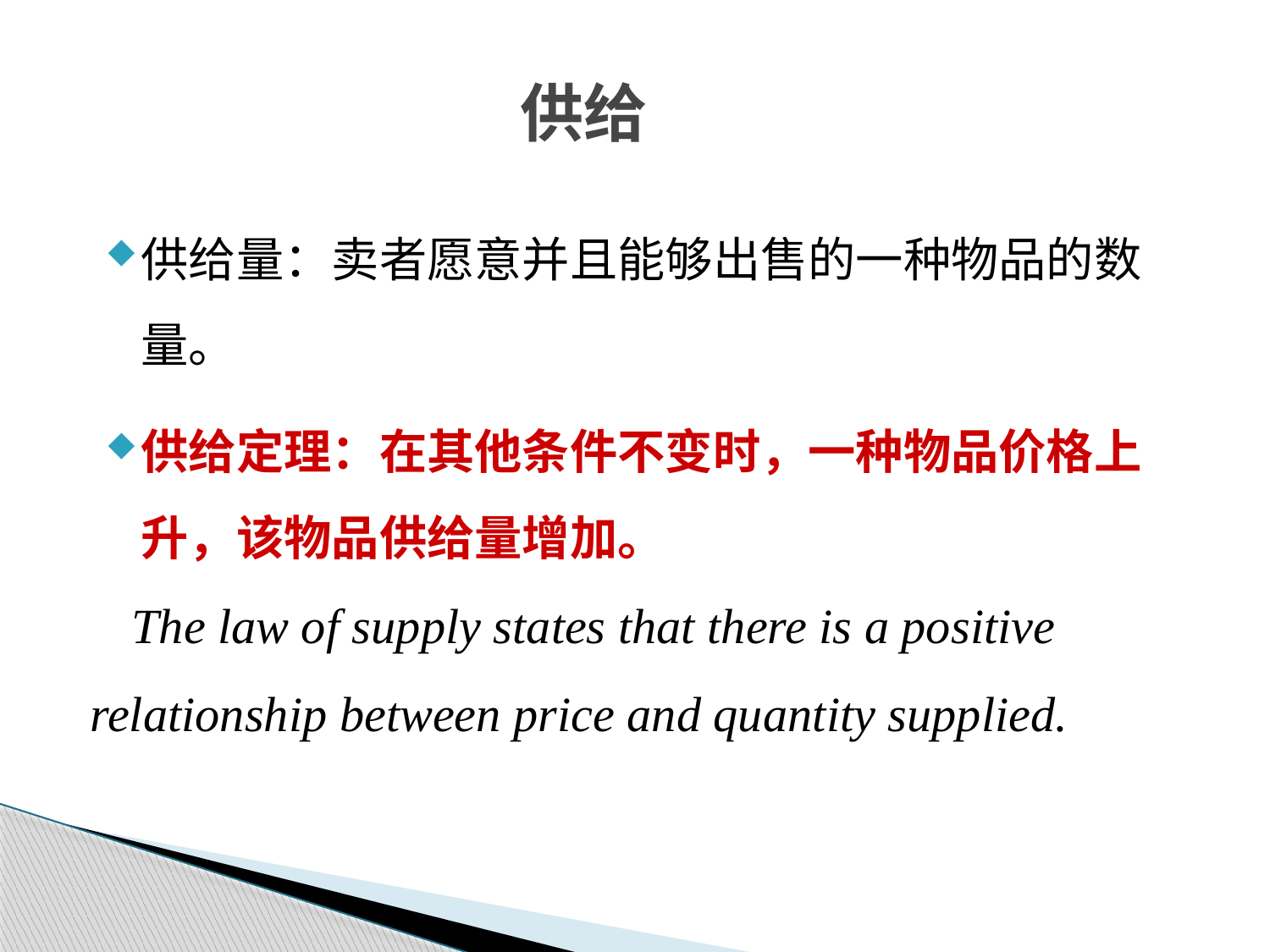

供给
供给量：卖者愿意并且能够出售的一种物品的数量。
供给定理：在其他条件不变时，一种物品价格上升，该物品供给量增加。
   The law of supply states that there is a positive relationship between price and quantity supplied.